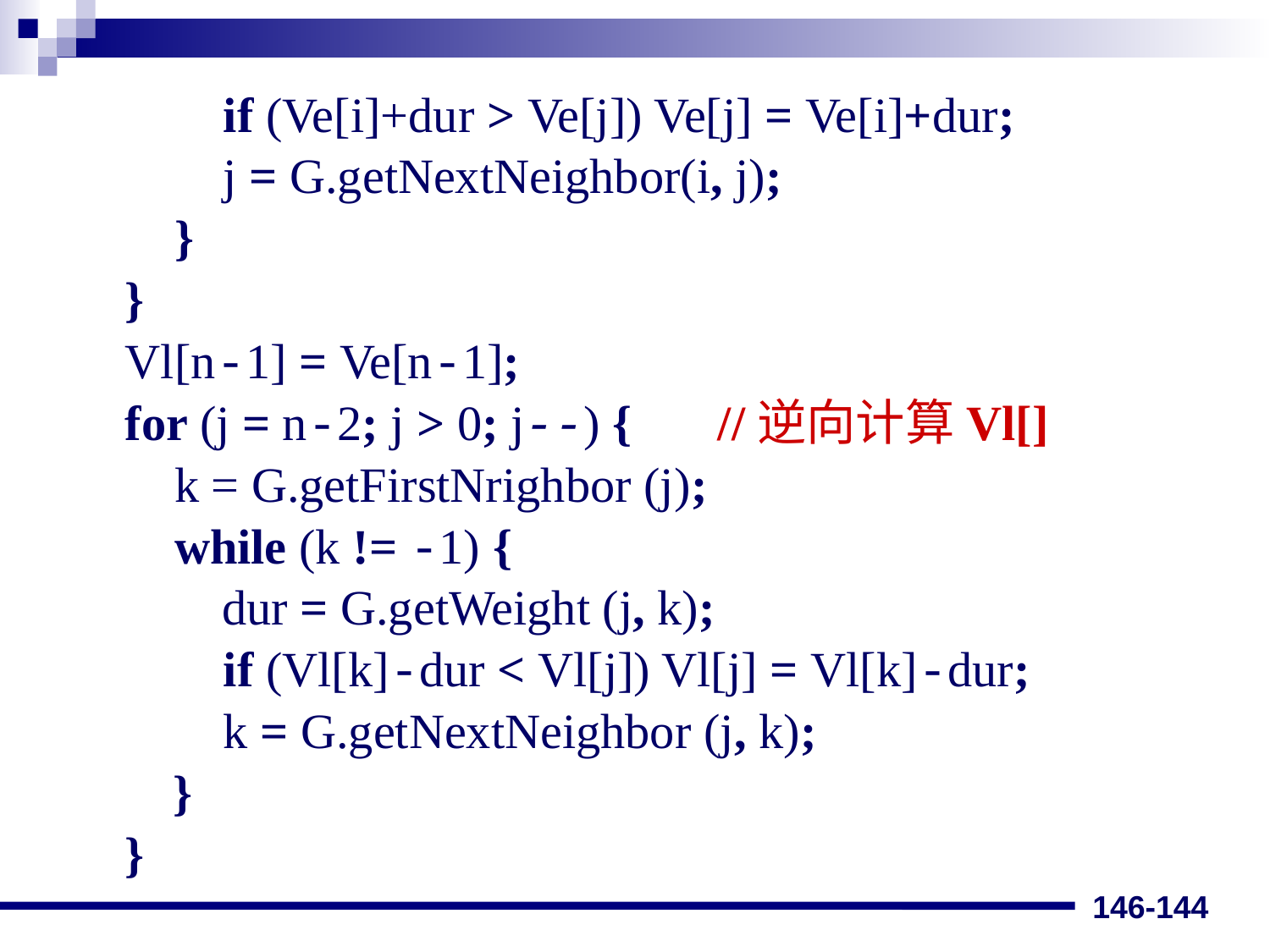

if (Ve[i]+dur > Ve[j]) Ve[j] = Ve[i]+dur;
            j = G.getNextNeighbor(i, j);
        }
    }
    Vl[n-1] = Ve[n-1];
    for (j = n-2; j > 0; j--) {       //逆向计算Vl[]
        k = G.getFirstNrighbor (j);
        while (k != -1) {
	        dur = G.getWeight (j, k);
            if (Vl[k]-dur < Vl[j]) Vl[j] = Vl[k]-dur;
            k = G.getNextNeighbor (j, k);
	    }
    }
146-144